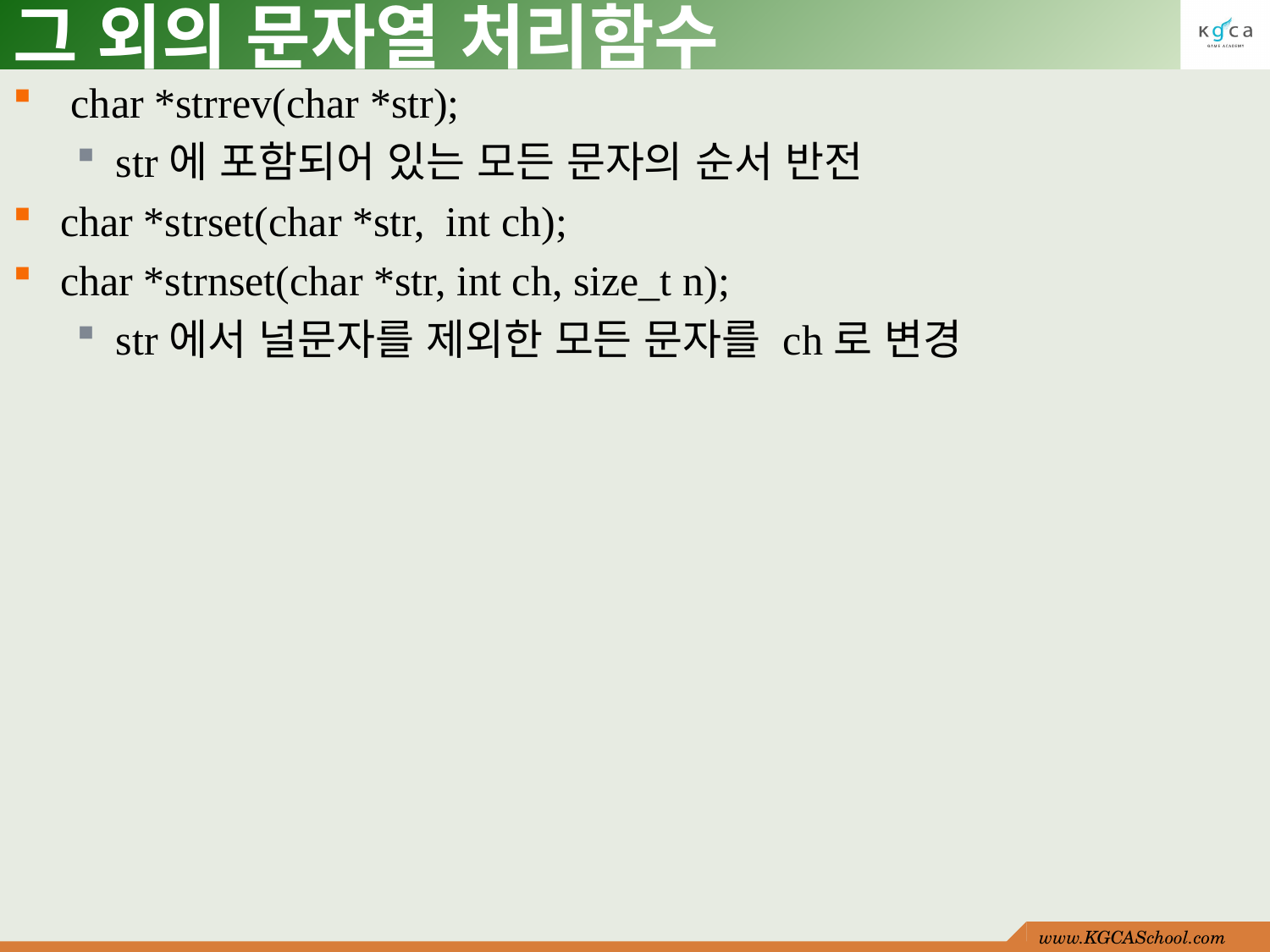

# 그 외의 문자열 처리함수
 char *strrev(char *str);
str에 포함되어 있는 모든 문자의 순서 반전
char *strset(char *str,  int ch);
char *strnset(char *str, int ch, size_t n);
str에서 널문자를 제외한 모든 문자를 ch로 변경